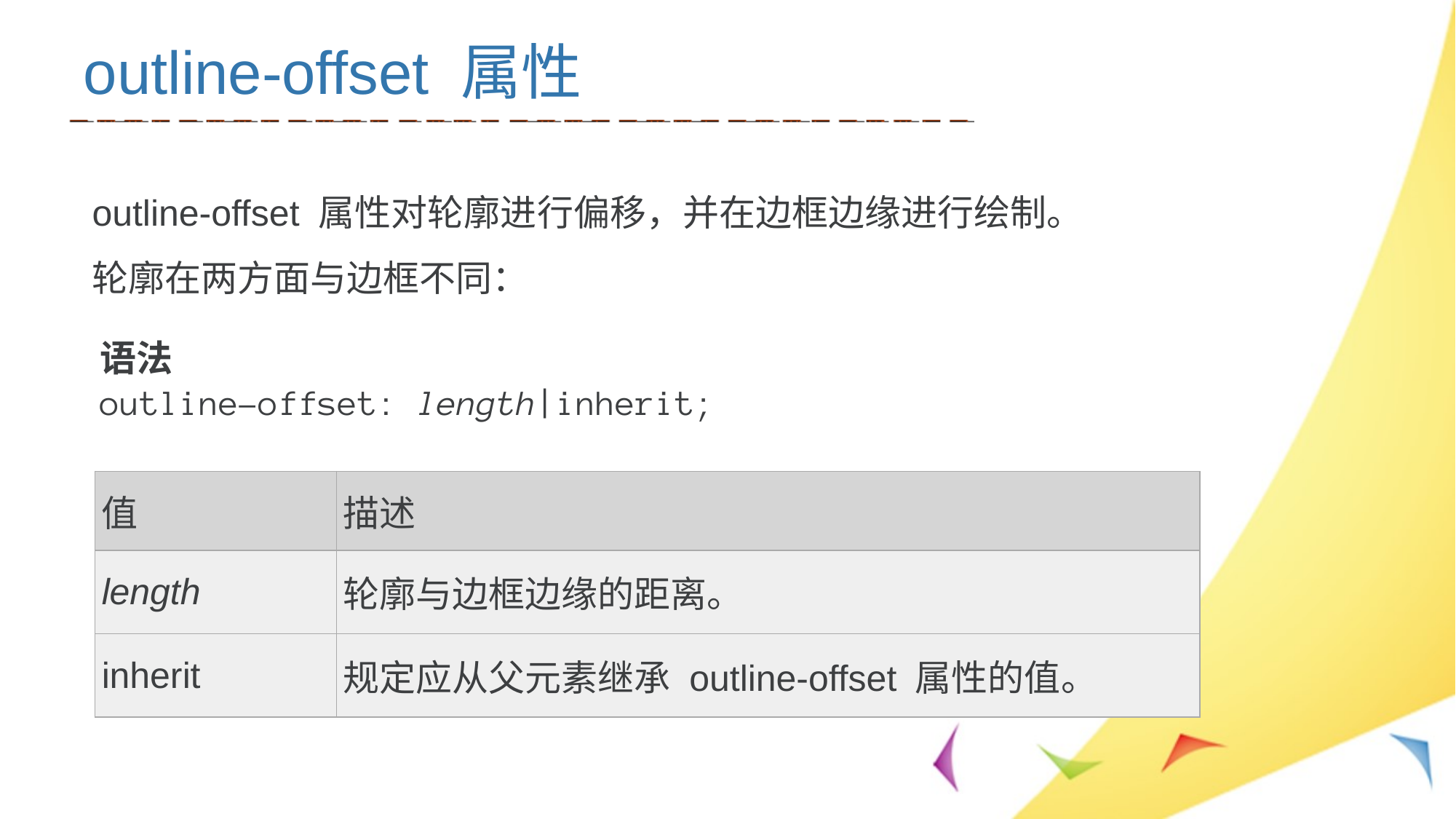

# outline-offset 属性
outline-offset 属性对轮廓进行偏移，并在边框边缘进行绘制。
轮廓在两方面与边框不同：
语法
outline-offset: length|inherit;
| 值 | 描述 |
| --- | --- |
| length | 轮廓与边框边缘的距离。 |
| inherit | 规定应从父元素继承 outline-offset 属性的值。 |